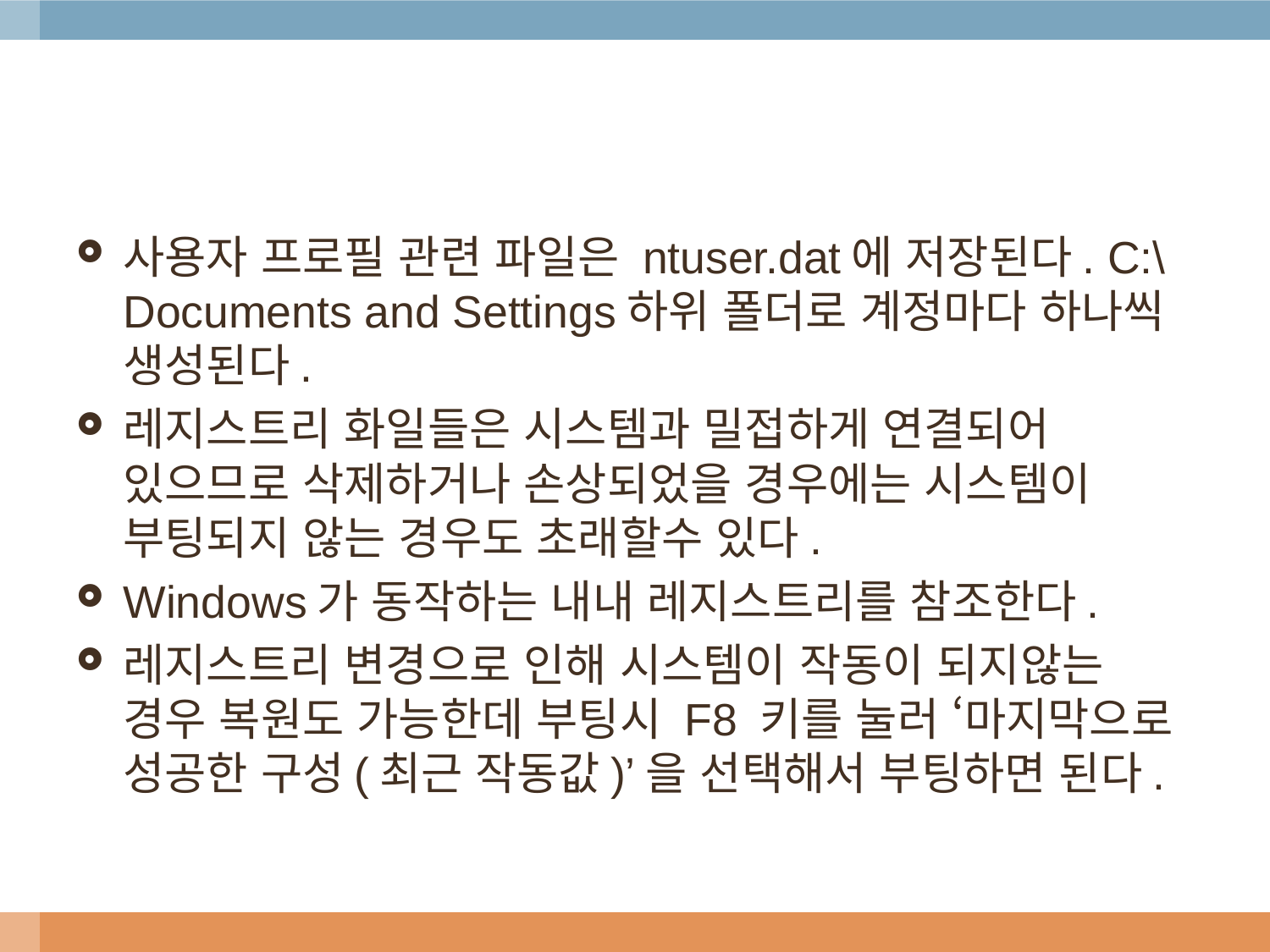

#
사용자 프로필 관련 파일은 ntuser.dat에 저장된다. C:\Documents and Settings하위 폴더로 계정마다 하나씩 생성된다.
레지스트리 화일들은 시스템과 밀접하게 연결되어 있으므로 삭제하거나 손상되었을 경우에는 시스템이 부팅되지 않는 경우도 초래할수 있다.
Windows가 동작하는 내내 레지스트리를 참조한다.
레지스트리 변경으로 인해 시스템이 작동이 되지않는 경우 복원도 가능한데 부팅시 F8 키를 눌러 ‘마지막으로 성공한 구성(최근 작동값)’을 선택해서 부팅하면 된다.